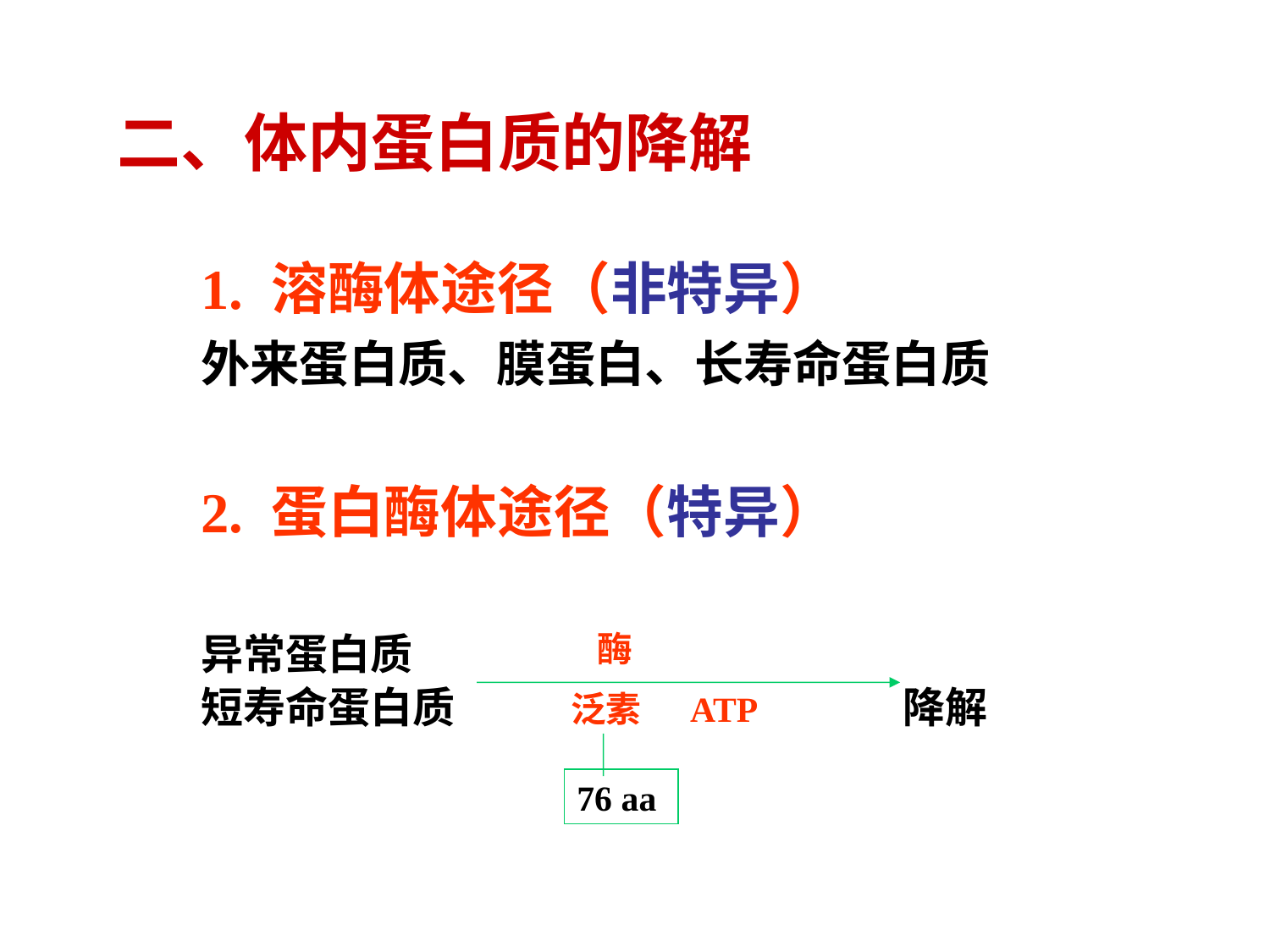

二、体内蛋白质的降解
1. 溶酶体途径（非特异）
外来蛋白质、膜蛋白、长寿命蛋白质

2. 蛋白酶体途径（特异）

异常蛋白质
短寿命蛋白质                                               降解
酶
泛素     ATP

76 aa